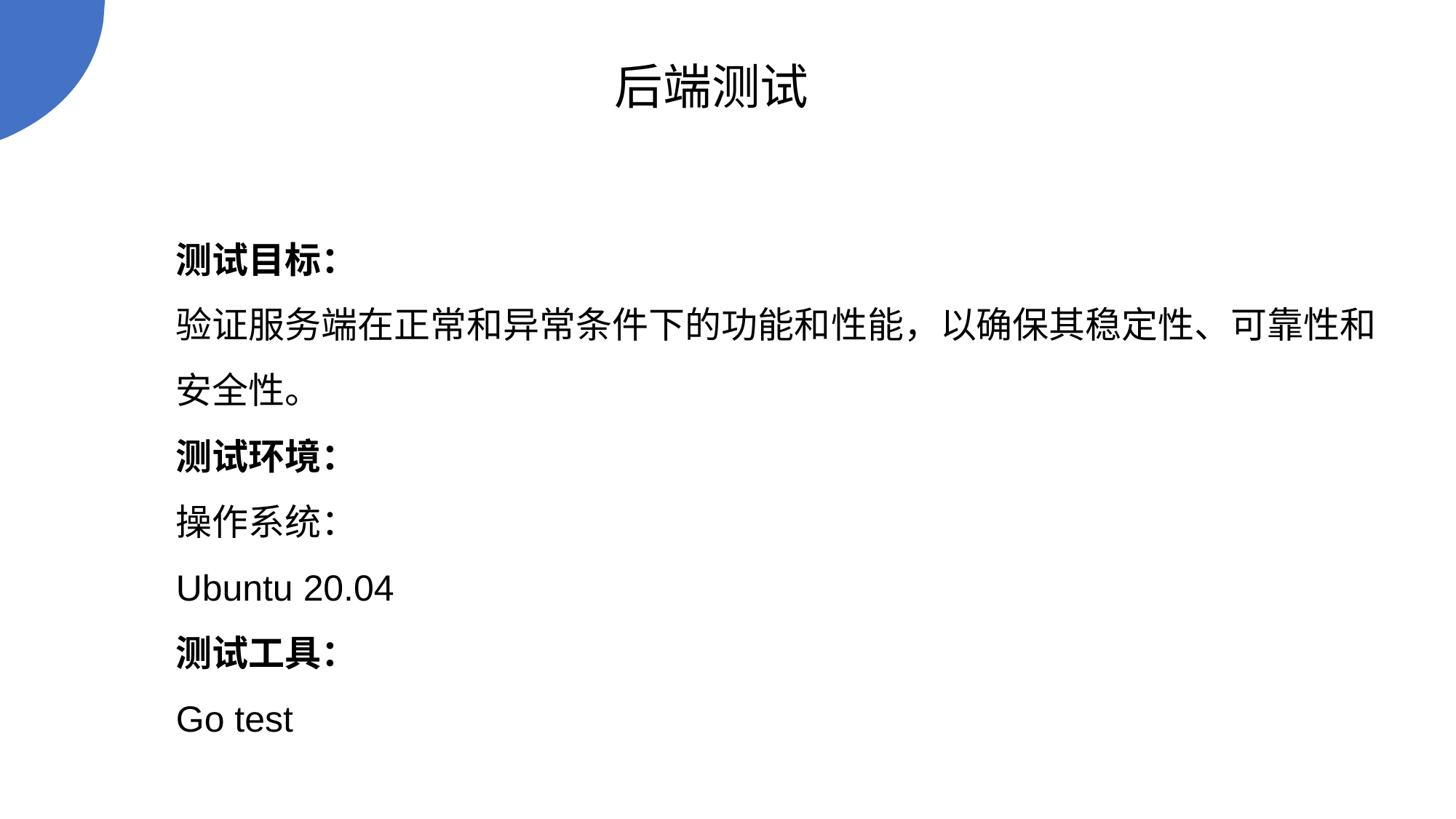

后端测试
测试目标：
验证服务端在正常和异常条件下的功能和性能，以确保其稳定性、可靠性和安全性。
测试环境：
操作系统：
Ubuntu 20.04
测试工具：
Go test